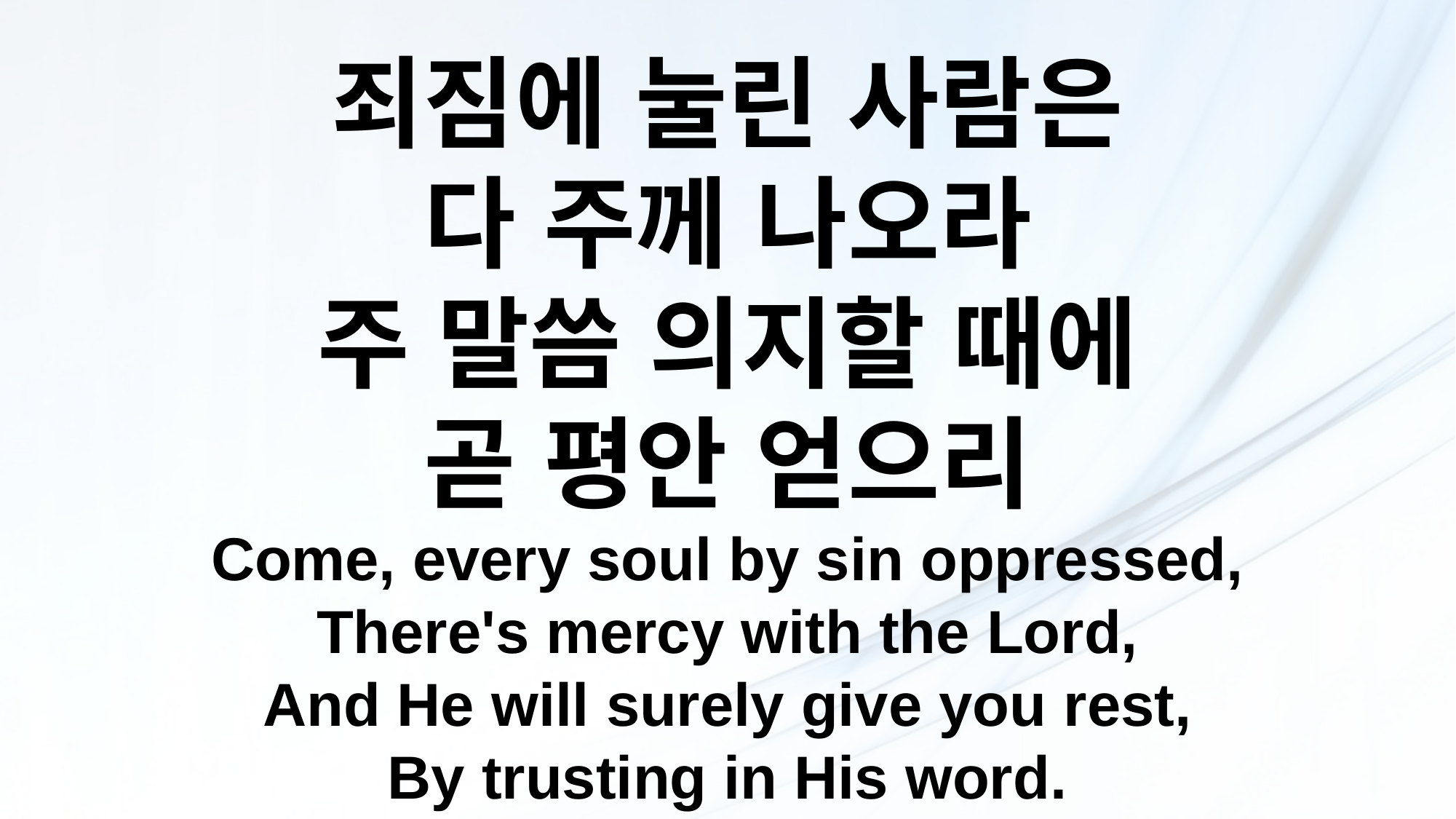

죄짐에 눌린 사람은
다 주께 나오라
주 말씀 의지할 때에
곧 평안 얻으리
Come, every soul by sin oppressed,
There's mercy with the Lord,
And He will surely give you rest,
By trusting in His word.